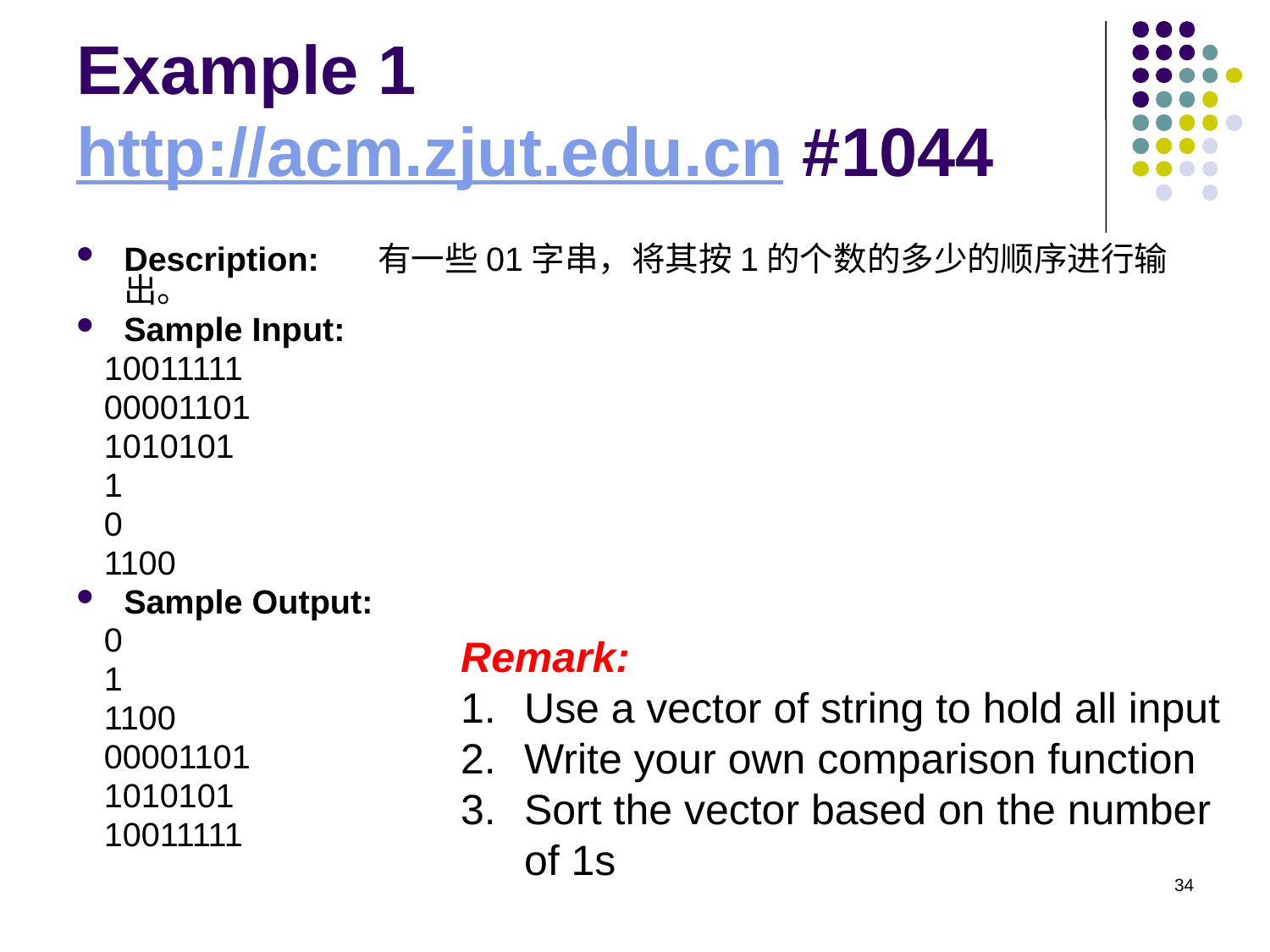

# Example 1 http://acm.zjut.edu.cn #1044
Description: 	有一些01字串，将其按1的个数的多少的顺序进行输出。
Sample Input:
   10011111
   00001101
   1010101
   1
   0
   1100
Sample Output:
   0
   1
   1100
   00001101
   1010101
   10011111
Remark:
Use a vector of string to hold all input
Write your own comparison function
Sort the vector based on the number
of 1s
34